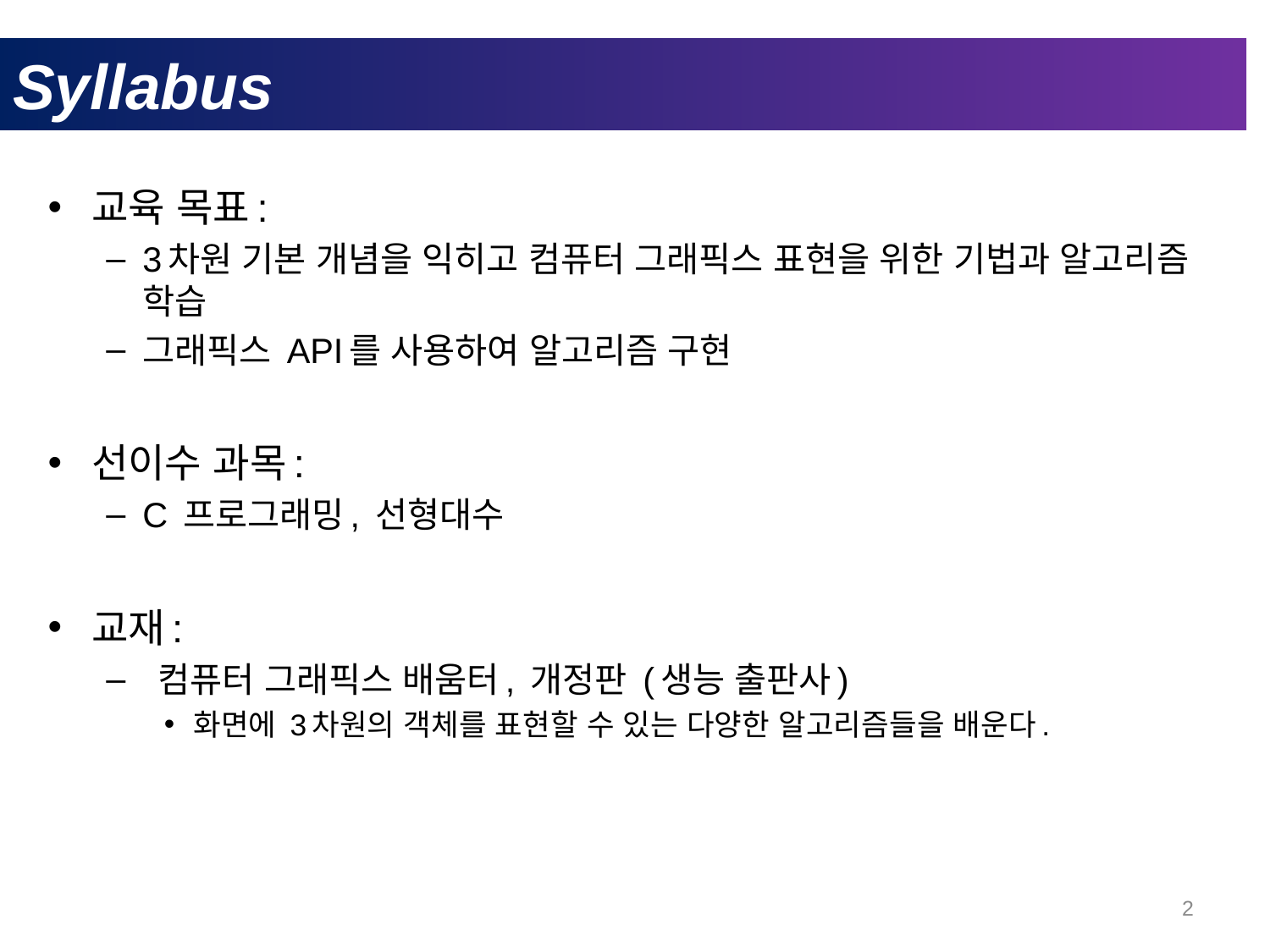

# Syllabus
교육 목표:
3차원 기본 개념을 익히고 컴퓨터 그래픽스 표현을 위한 기법과 알고리즘 학습
그래픽스 API를 사용하여 알고리즘 구현

선이수 과목:
C 프로그래밍, 선형대수

교재:
 컴퓨터 그래픽스 배움터, 개정판 (생능 출판사)
화면에 3차원의 객체를 표현할 수 있는 다양한 알고리즘들을 배운다.
2